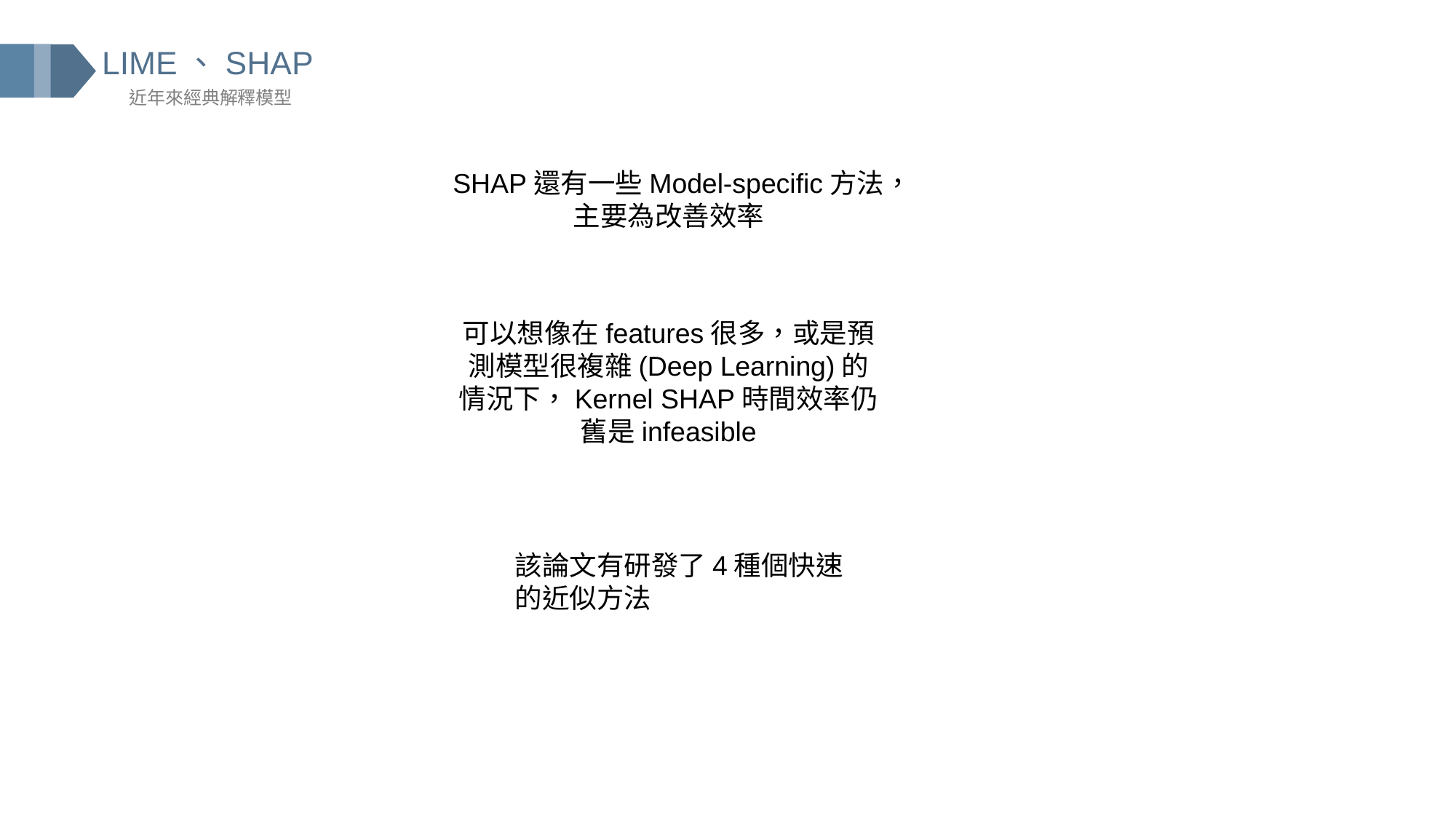

SHAP還有一些Model-specific方法，主要為改善效率
可以想像在features很多，或是預測模型很複雜(Deep Learning)的情況下，Kernel SHAP時間效率仍舊是infeasible
該論文有研發了4種個快速的近似方法